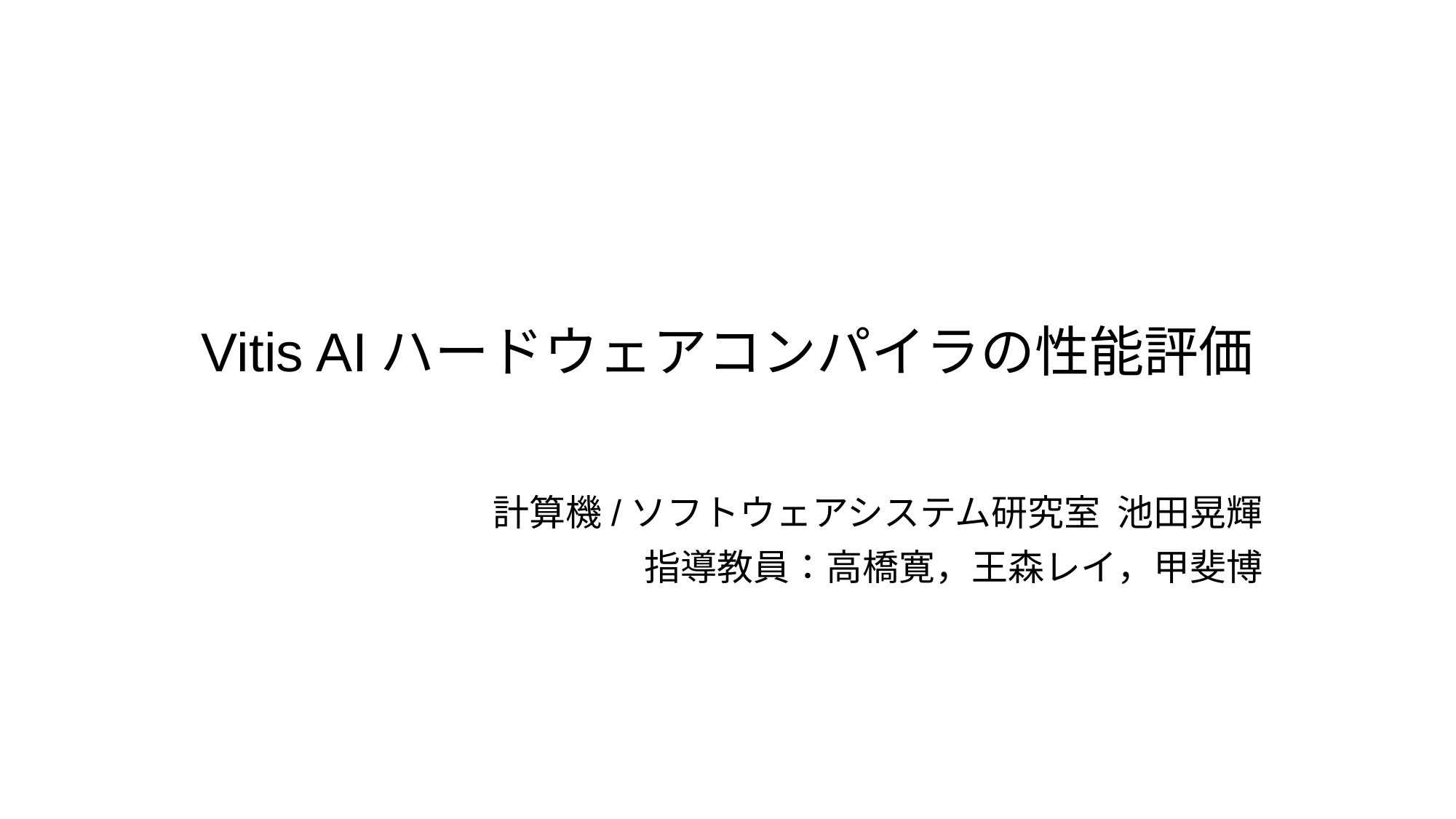

# Vitis AIハードウェアコンパイラの性能評価

計算機/ソフトウェアシステム研究室  池田晃輝
指導教員：高橋寛，王森レイ，甲斐博